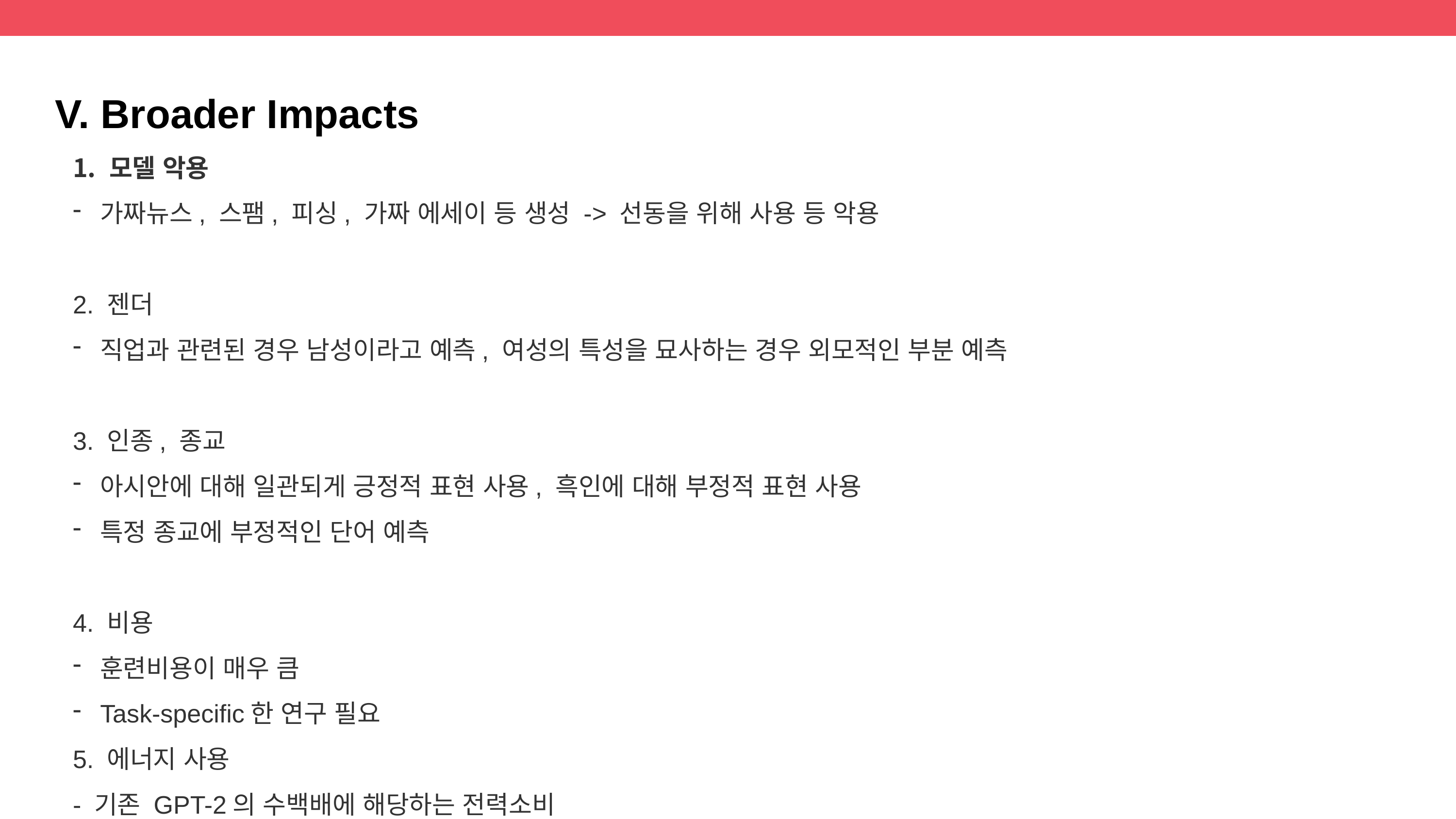

V. Broader Impacts
모델 악용
가짜뉴스, 스팸, 피싱, 가짜 에세이 등 생성 -> 선동을 위해 사용 등 악용

2. 젠더
직업과 관련된 경우 남성이라고 예측, 여성의 특성을 묘사하는 경우 외모적인 부분 예측

3. 인종, 종교
아시안에 대해 일관되게 긍정적 표현 사용, 흑인에 대해 부정적 표현 사용
특정 종교에 부정적인 단어 예측

4. 비용
훈련비용이 매우 큼
Task-specific한 연구 필요
5. 에너지 사용
- 기존 GPT-2의 수백배에 해당하는 전력소비